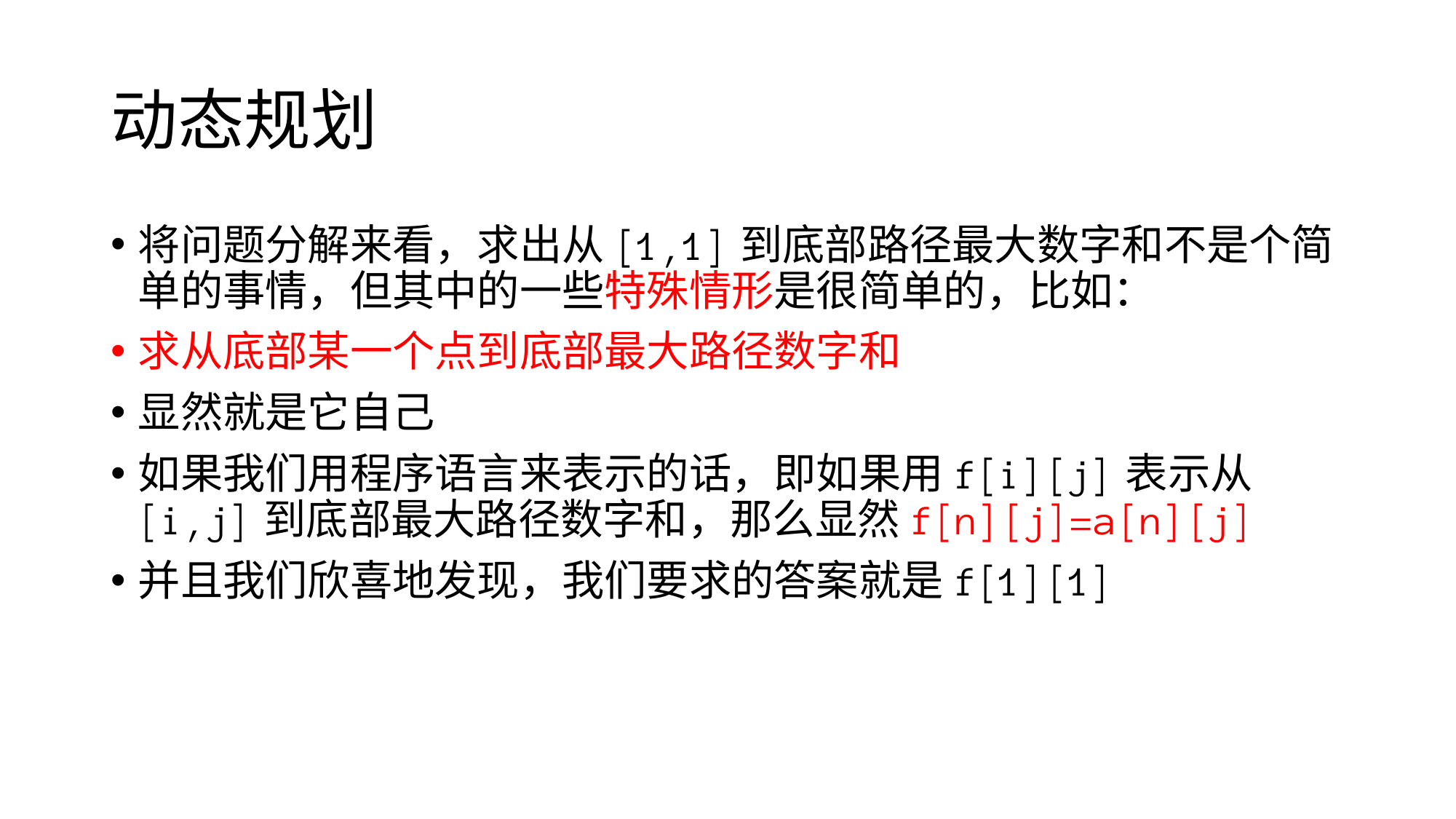

# 动态规划
将问题分解来看，求出从[1,1]到底部路径最大数字和不是个简单的事情，但其中的一些特殊情形是很简单的，比如：
求从底部某一个点到底部最大路径数字和
显然就是它自己
如果我们用程序语言来表示的话，即如果用f[i][j]表示从[i,j]到底部最大路径数字和，那么显然f[n][j]=a[n][j]
并且我们欣喜地发现，我们要求的答案就是f[1][1]